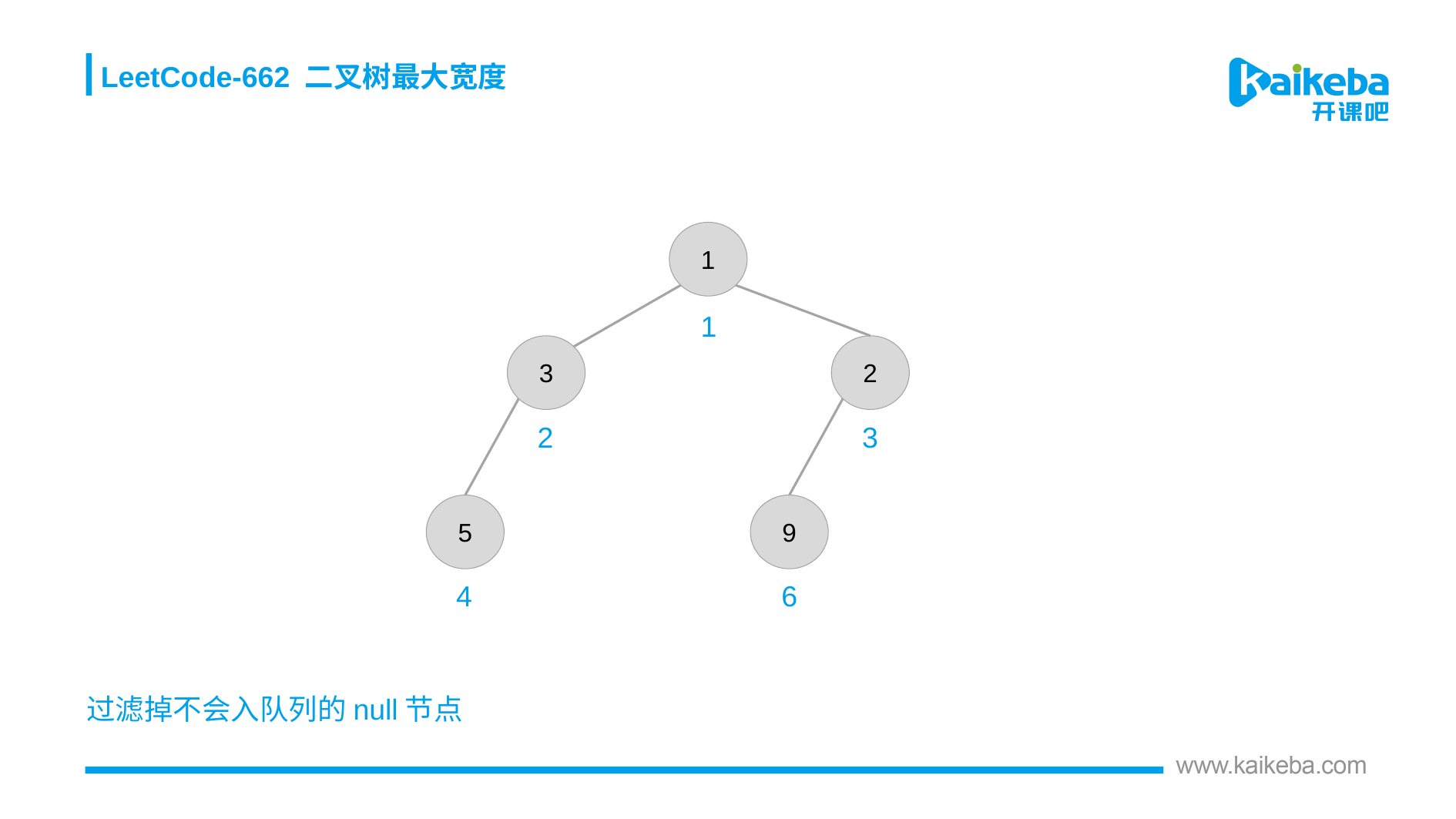

LeetCode-662 二叉树最大宽度
1
1
3
2
3
2
5
9
4
6
过滤掉不会入队列的null节点